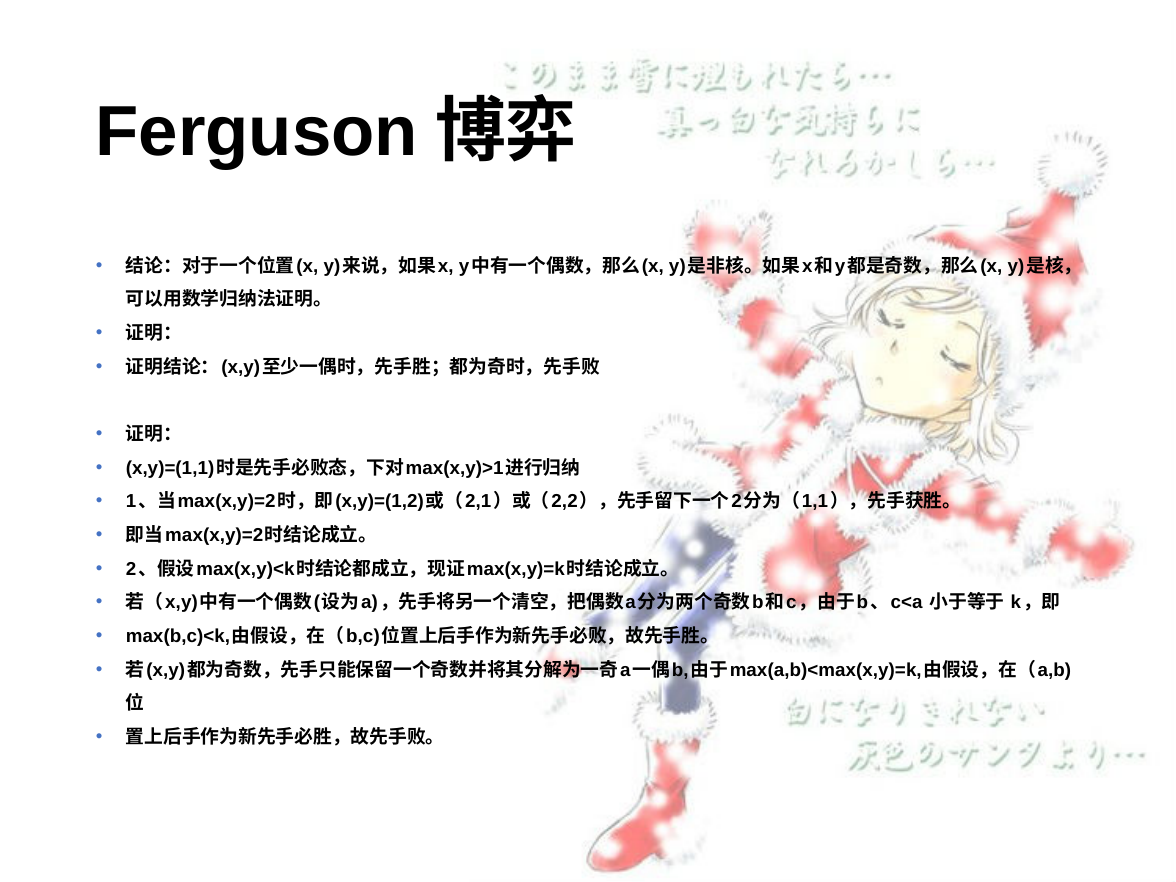

# Ferguson博弈
结论：对于一个位置(x, y)来说，如果x, y中有一个偶数，那么(x, y)是非核。如果x和y都是奇数，那么(x, y)是核，可以用数学归纳法证明。
证明：
证明结论：(x,y)至少一偶时，先手胜；都为奇时，先手败

证明：
(x,y)=(1,1)时是先手必败态，下对max(x,y)>1进行归纳
1、当max(x,y)=2时，即(x,y)=(1,2)或（2,1）或（2,2），先手留下一个2分为（1,1），先手获胜。
即当max(x,y)=2时结论成立。
2、假设max(x,y)<k时结论都成立，现证max(x,y)=k时结论成立。
若（x,y)中有一个偶数(设为a)，先手将另一个清空，把偶数a分为两个奇数b和c，由于b、c<a 小于等于 k，即
max(b,c)<k,由假设，在（b,c)位置上后手作为新先手必败，故先手胜。
若(x,y)都为奇数，先手只能保留一个奇数并将其分解为一奇a一偶b,由于max(a,b)<max(x,y)=k,由假设，在（a,b)位
置上后手作为新先手必胜，故先手败。